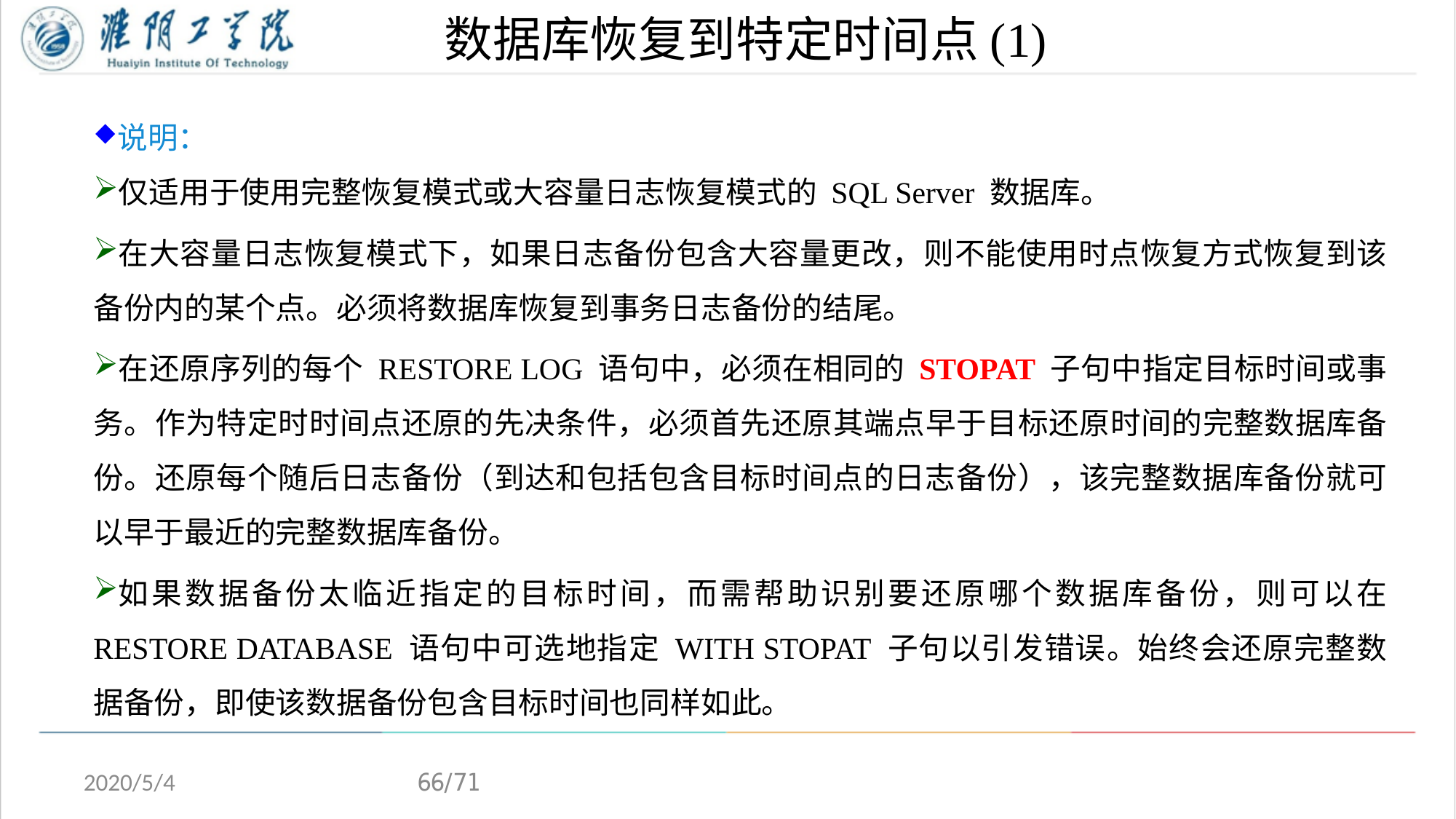

# 数据库恢复到特定时间点(1)
说明：
仅适用于使用完整恢复模式或大容量日志恢复模式的 SQL Server 数据库。
在大容量日志恢复模式下，如果日志备份包含大容量更改，则不能使用时点恢复方式恢复到该备份内的某个点。必须将数据库恢复到事务日志备份的结尾。
在还原序列的每个 RESTORE LOG 语句中，必须在相同的 STOPAT 子句中指定目标时间或事务。作为特定时时间点还原的先决条件，必须首先还原其端点早于目标还原时间的完整数据库备份。还原每个随后日志备份（到达和包括包含目标时间点的日志备份），该完整数据库备份就可以早于最近的完整数据库备份。
如果数据备份太临近指定的目标时间，而需帮助识别要还原哪个数据库备份，则可以在 RESTORE DATABASE 语句中可选地指定 WITH STOPAT 子句以引发错误。始终会还原完整数据备份，即使该数据备份包含目标时间也同样如此。
66/71
2020/5/4